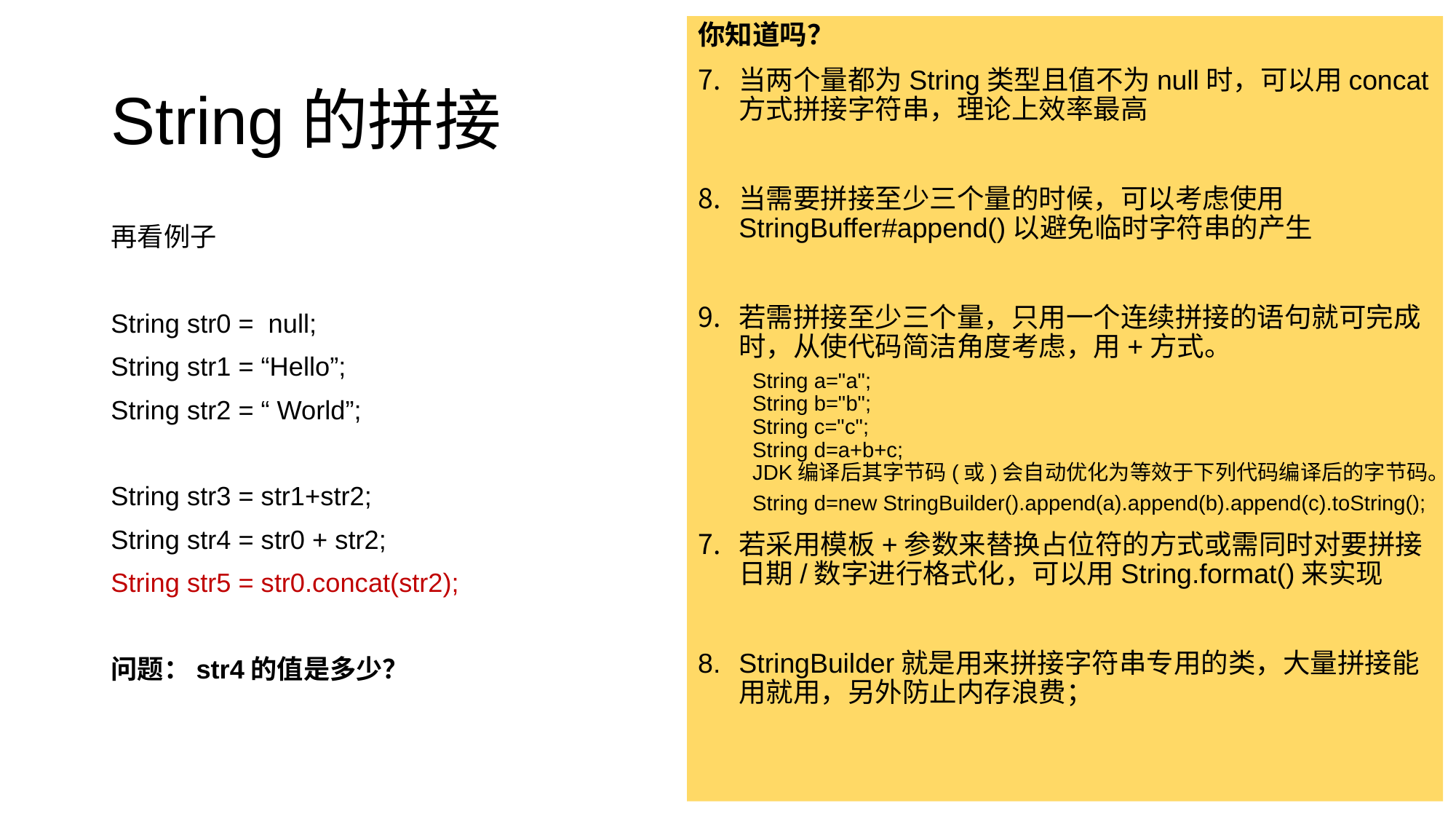

你知道吗？
当两个量都为String类型且值不为null时，可以用concat方式拼接字符串，理论上效率最高

当需要拼接至少三个量的时候，可以考虑使用StringBuffer#append()以避免临时字符串的产生

若需拼接至少三个量，只用一个连续拼接的语句就可完成时，从使代码简洁角度考虑，用+方式。
String a="a";
String b="b";
String c="c";
String d=a+b+c;
JDK编译后其字节码(或)会自动优化为等效于下列代码编译后的字节码。
String d=new StringBuilder().append(a).append(b).append(c).toString();
若采用模板+参数来替换占位符的方式或需同时对要拼接日期/数字进行格式化，可以用String.format()来实现

StringBuilder就是用来拼接字符串专用的类，大量拼接能用就用，另外防止内存浪费；

# String的拼接
再看例子

String str0 =  null;
String str1 = “Hello”;
String str2 = “ World”;

String str3 = str1+str2;
String str4 = str0 + str2;
String str5 = str0.concat(str2);

问题：str4的值是多少？